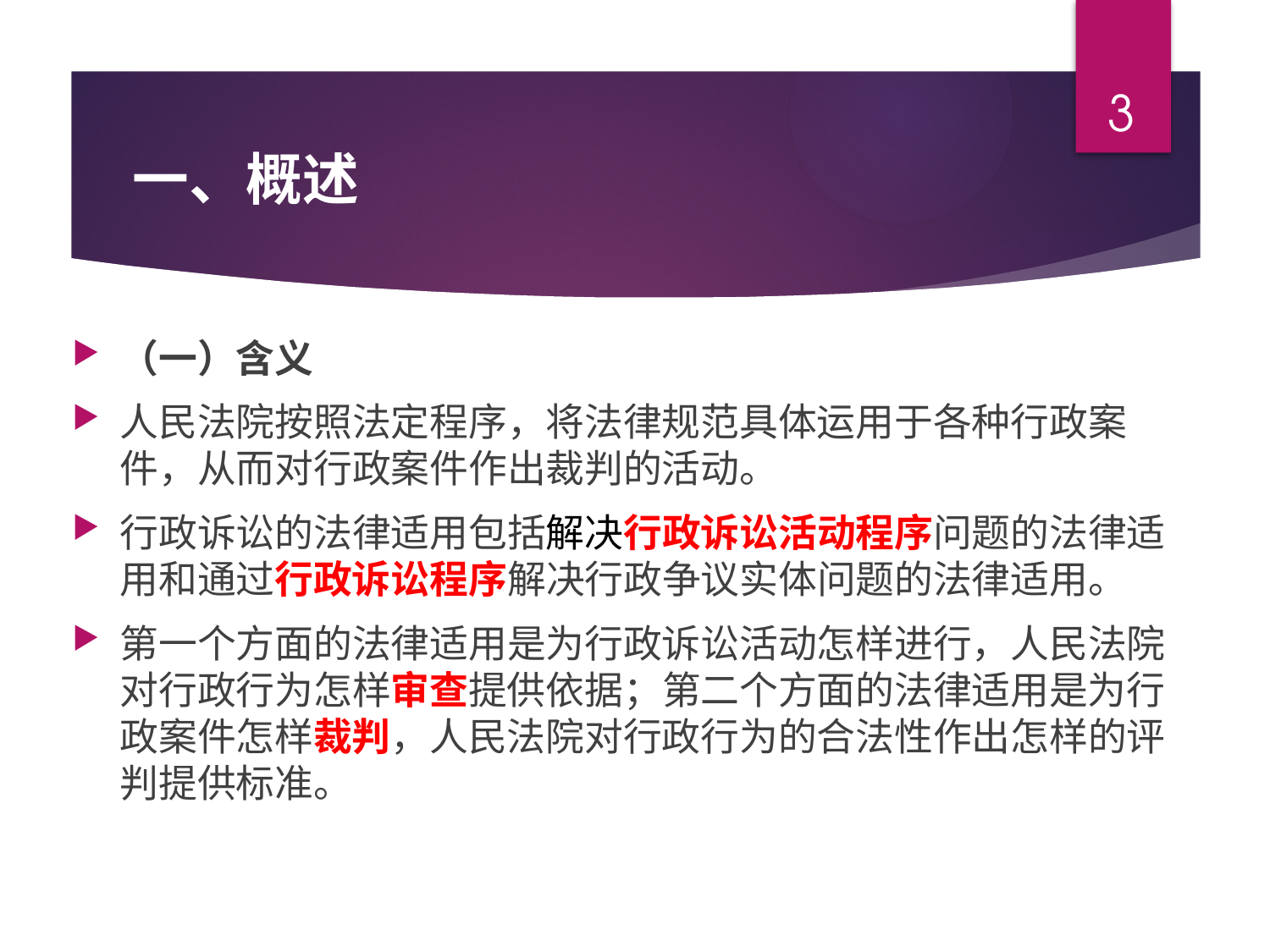

3
# 一、概述
（一）含义
人民法院按照法定程序，将法律规范具体运用于各种行政案件，从而对行政案件作出裁判的活动。
行政诉讼的法律适用包括解决行政诉讼活动程序问题的法律适用和通过行政诉讼程序解决行政争议实体问题的法律适用。
第一个方面的法律适用是为行政诉讼活动怎样进行，人民法院对行政行为怎样审查提供依据；第二个方面的法律适用是为行政案件怎样裁判，人民法院对行政行为的合法性作出怎样的评判提供标准。